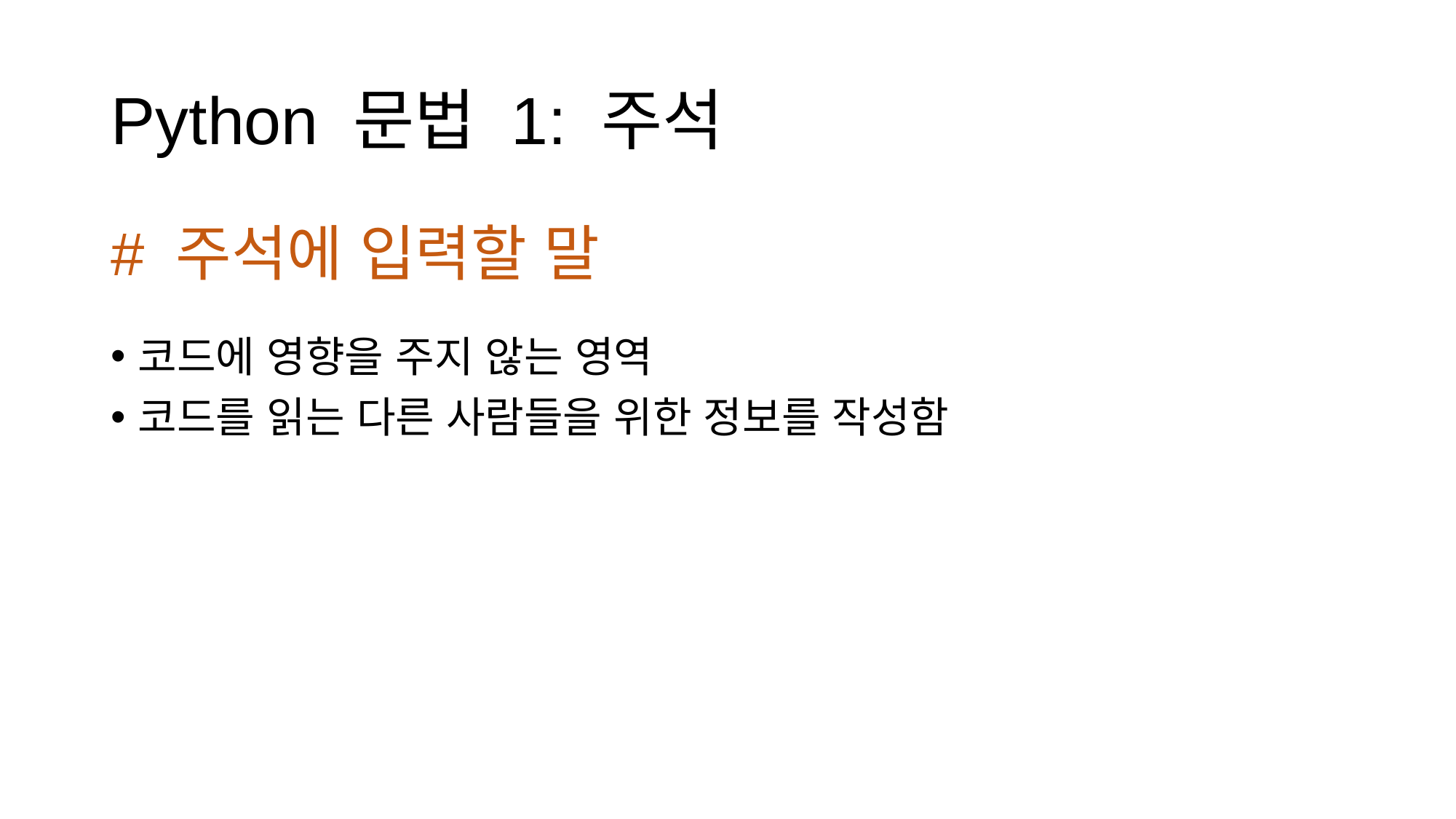

# Python 문법 1: 주석
# 주석에 입력할 말

코드에 영향을 주지 않는 영역
코드를 읽는 다른 사람들을 위한 정보를 작성함